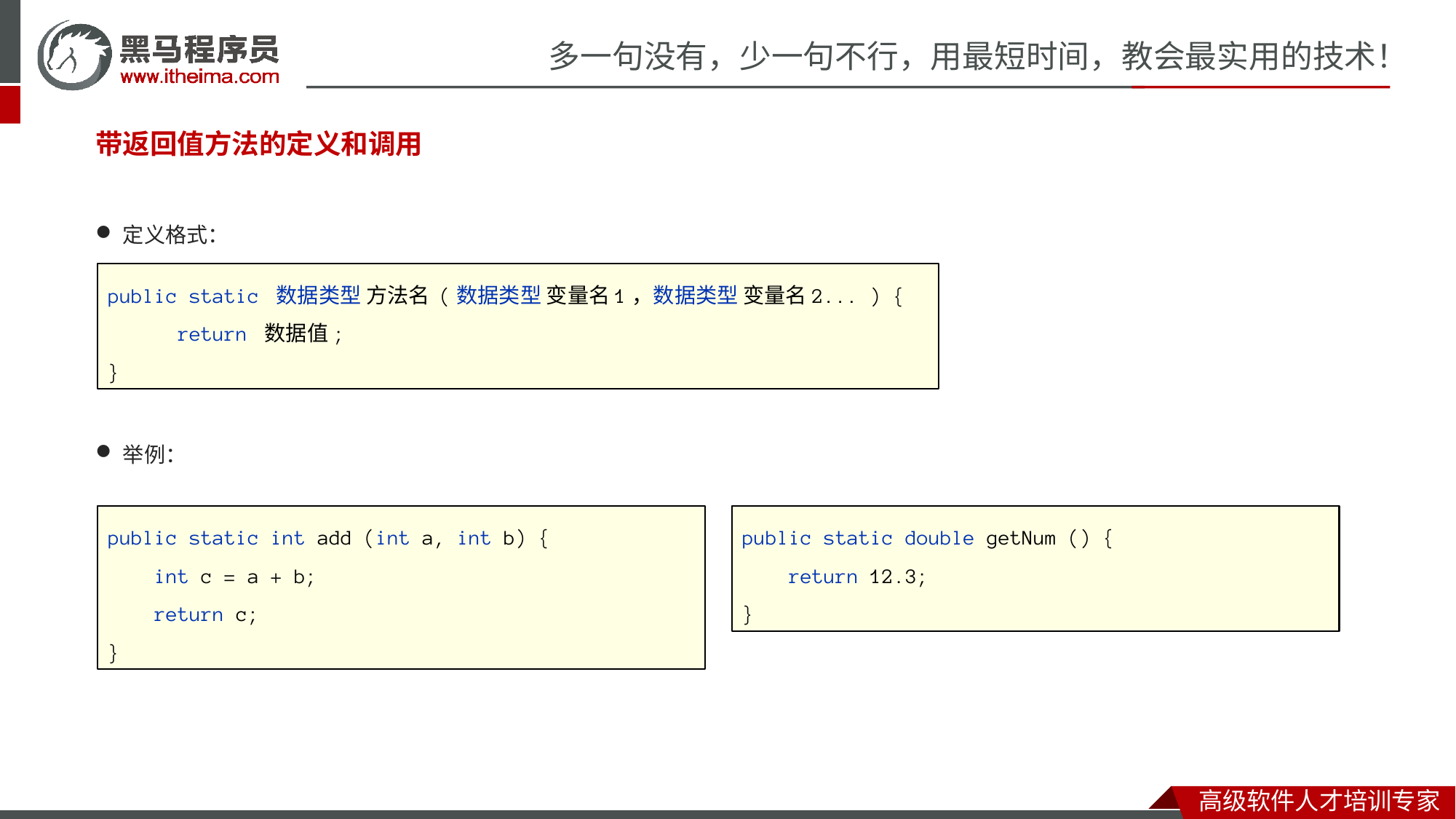

#
带返回值方法的定义和调用
定义格式：
public static 数据类型 方法名 (数据类型 变量名1，数据类型 变量名2... ) {
      return 数据值;
}
举例：
public static int add (int a, int b) {
    int c = a + b;
    return c;
}
public static double getNum () {
    return 12.3;
}